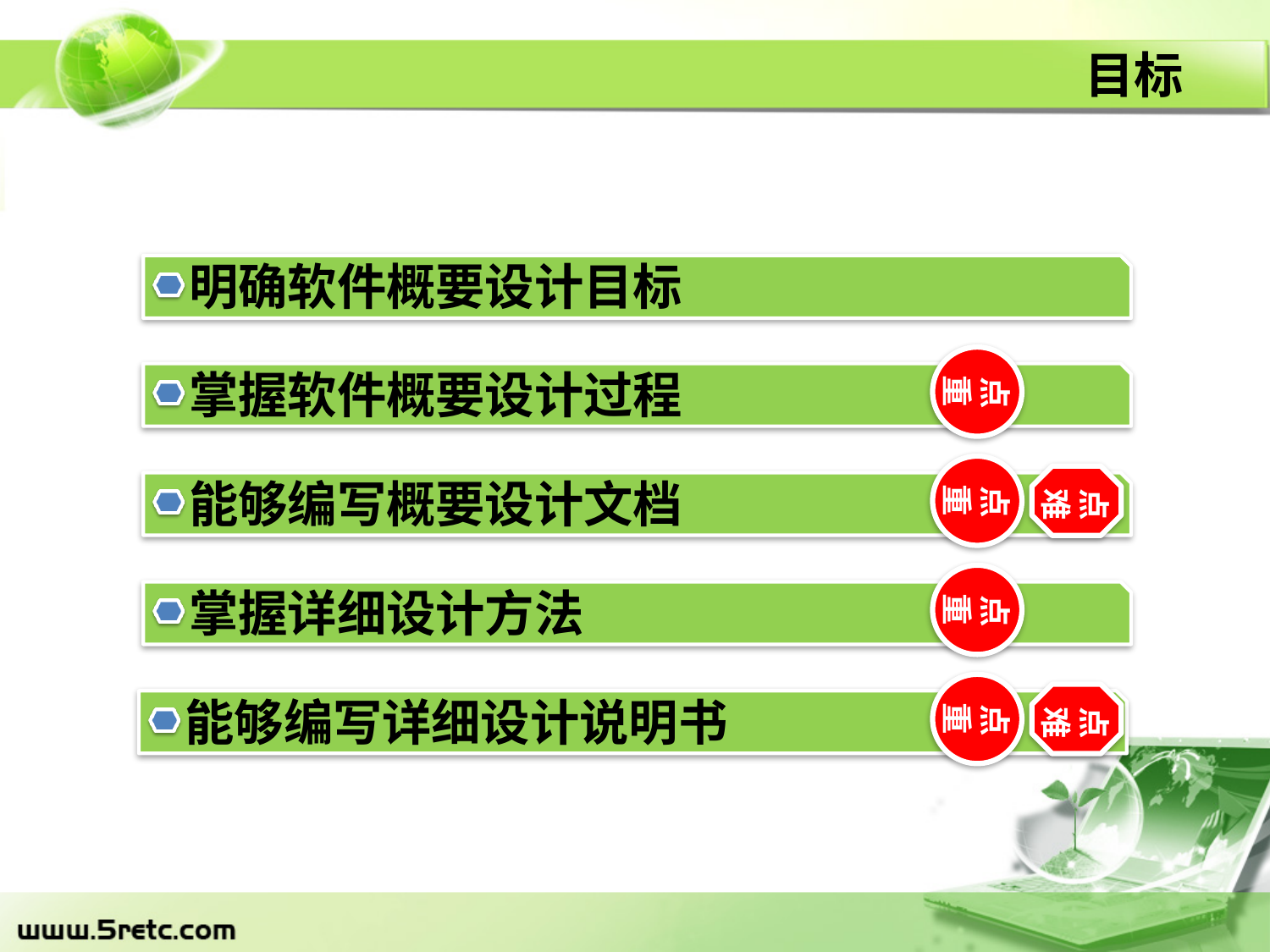

# 目标
明确软件概要设计目标
点重
掌握软件概要设计过程
点重
点难
能够编写概要设计文档
点重
掌握详细设计方法
点重
点难
能够编写详细设计说明书